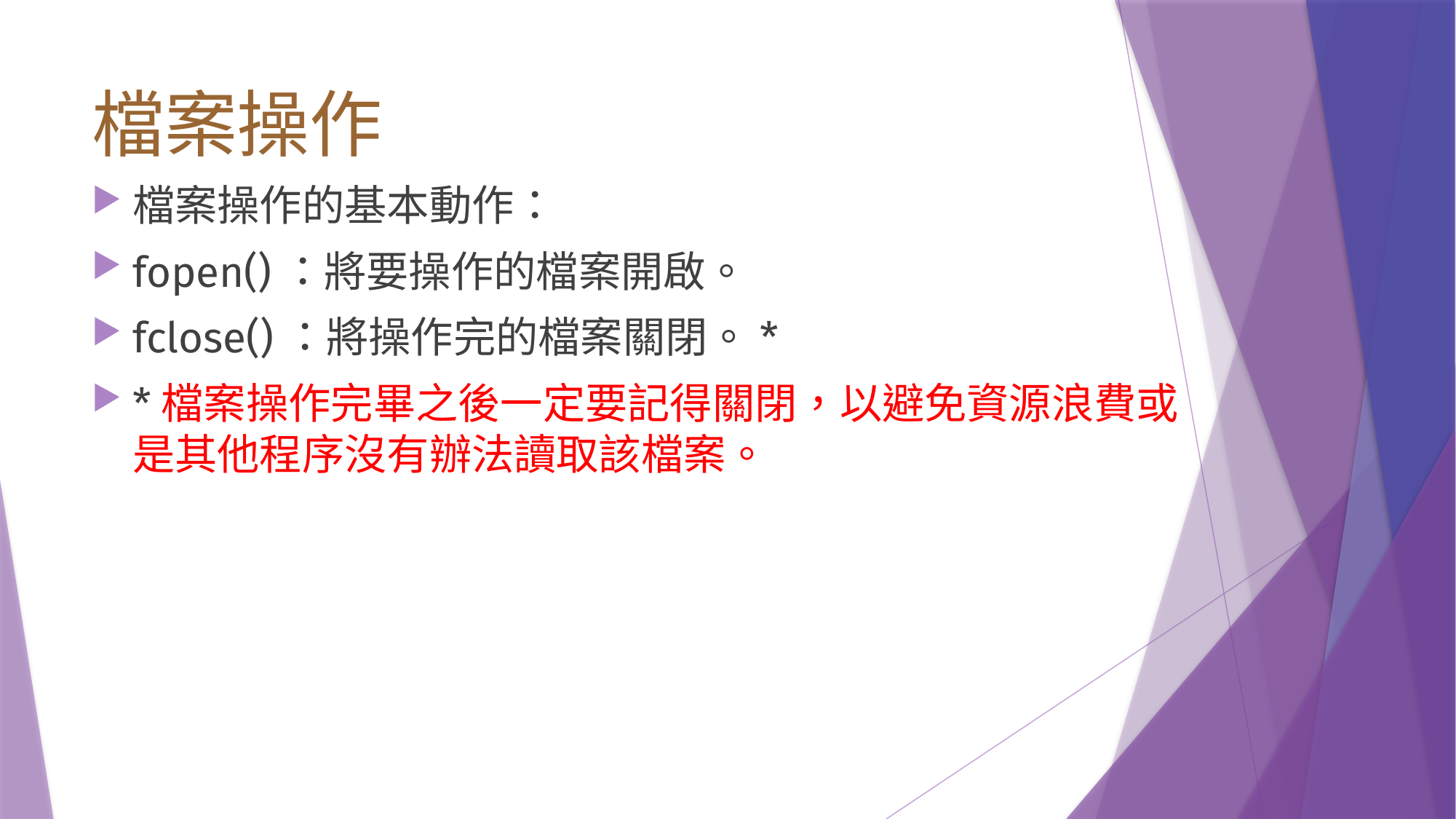

# 檔案操作
檔案操作的基本動作：
fopen()：將要操作的檔案開啟。
fclose()：將操作完的檔案關閉。*
*檔案操作完畢之後一定要記得關閉，以避免資源浪費或是其他程序沒有辦法讀取該檔案。